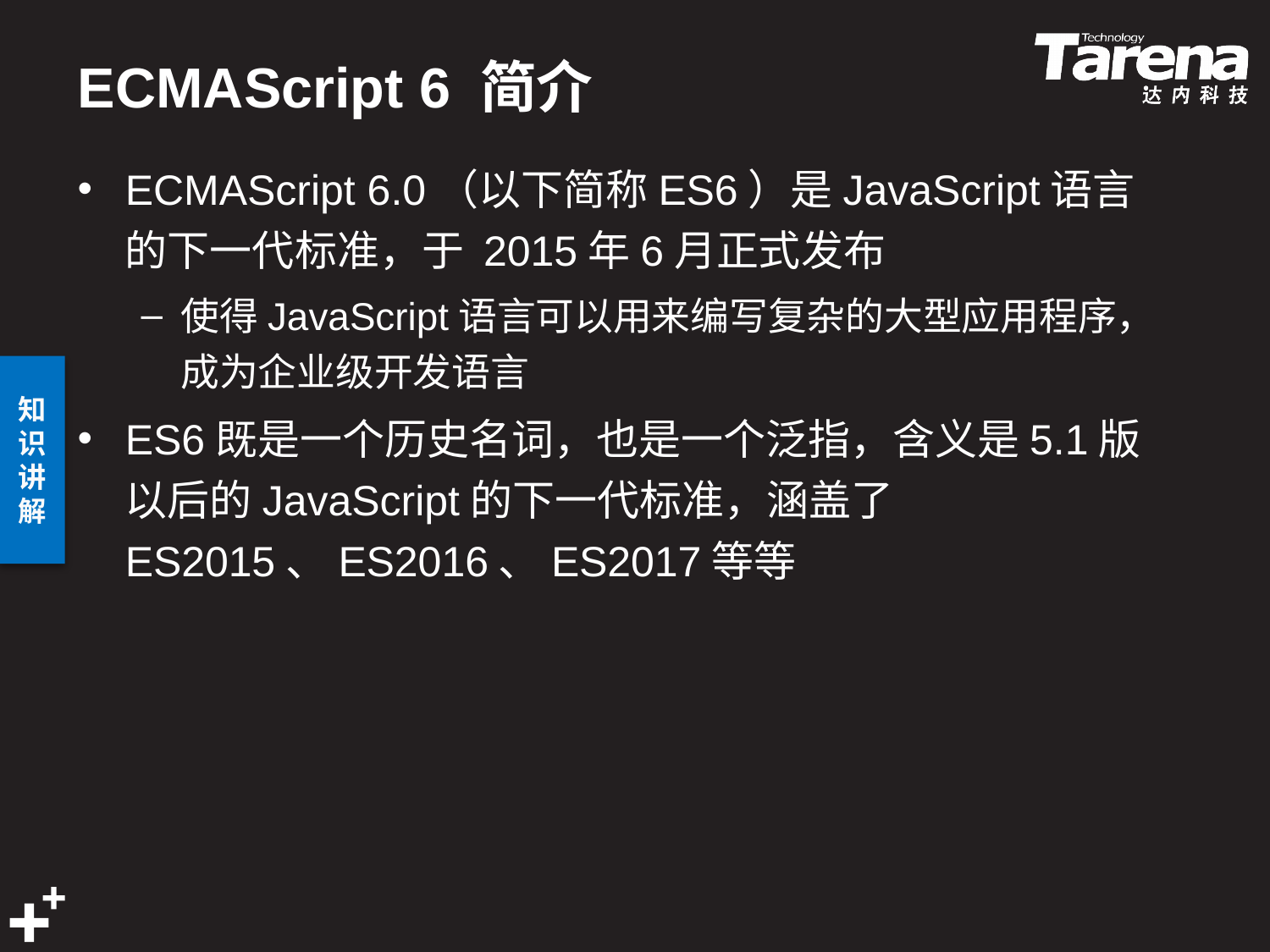

# ECMAScript 6 简介
ECMAScript 6.0（以下简称ES6）是JavaScript语言的下一代标准，于 2015年6月正式发布
使得JavaScript语言可以用来编写复杂的大型应用程序，成为企业级开发语言
ES6既是一个历史名词，也是一个泛指，含义是5.1版以后的JavaScript的下一代标准，涵盖了ES2015、ES2016、ES2017等等